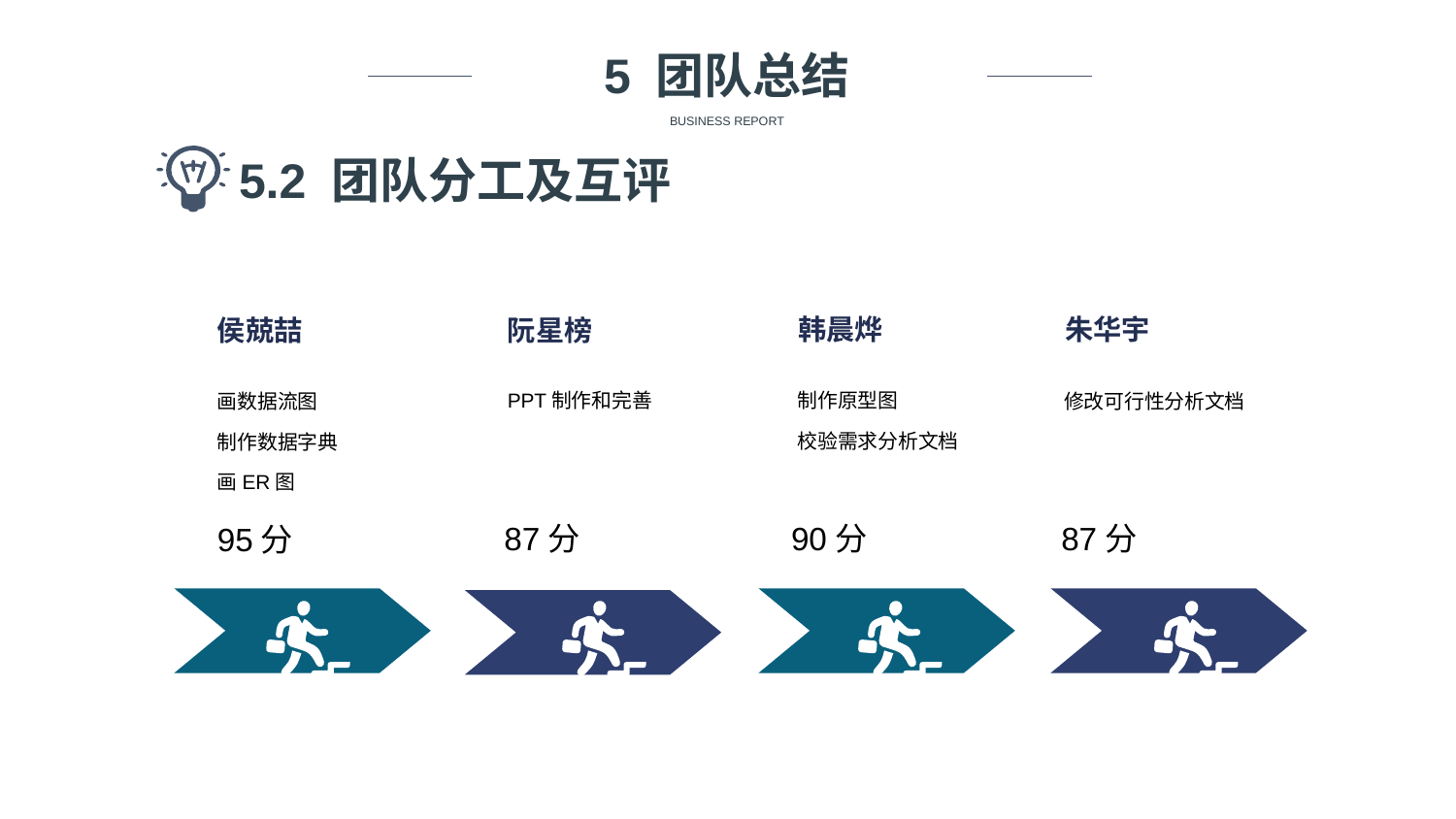

5 团队总结
BUSINESS REPORT
5.2 团队分工及互评

韩晨烨
朱华宇
阮星榜
侯兢喆
PPT制作和完善
制作原型图
校验需求分析文档
画数据流图
制作数据字典
画ER图
修改可行性分析文档
87分
87分
90分
95分